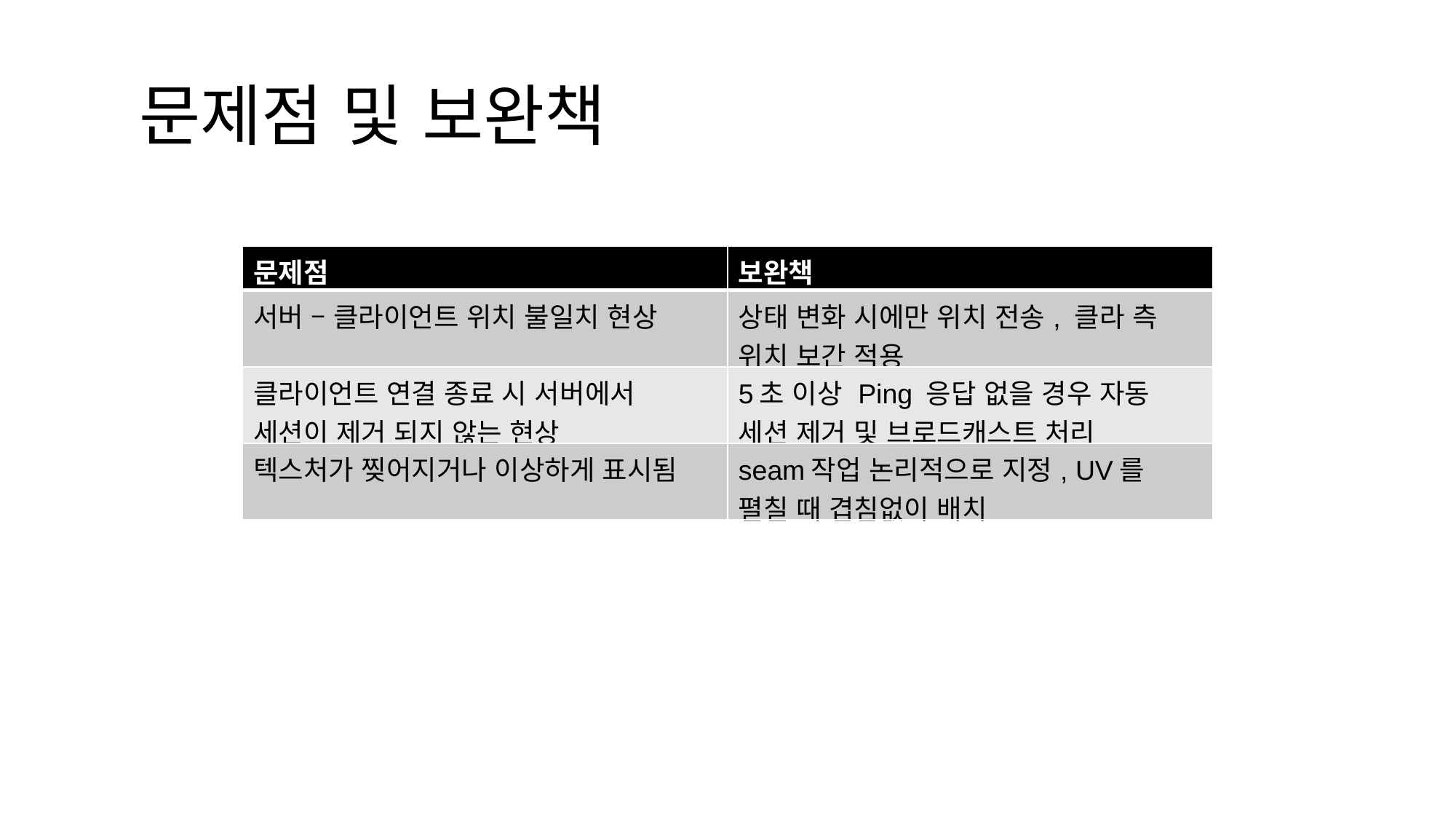

문제점 및 보완책
| 문제점 | 보완책 |
| --- | --- |
| 서버 – 클라이언트 위치 불일치 현상 | 상태 변화 시에만 위치 전송, 클라 측 위치 보간 적용 |
| 클라이언트 연결 종료 시 서버에서 세션이 제거 되지 않는 현상 | 5초 이상 Ping 응답 없을 경우 자동 세션 제거 및 브로드캐스트 처리 |
| 텍스처가 찢어지거나 이상하게 표시됨 | seam작업 논리적으로 지정, UV를 펼칠 때 겹침없이 배치 |